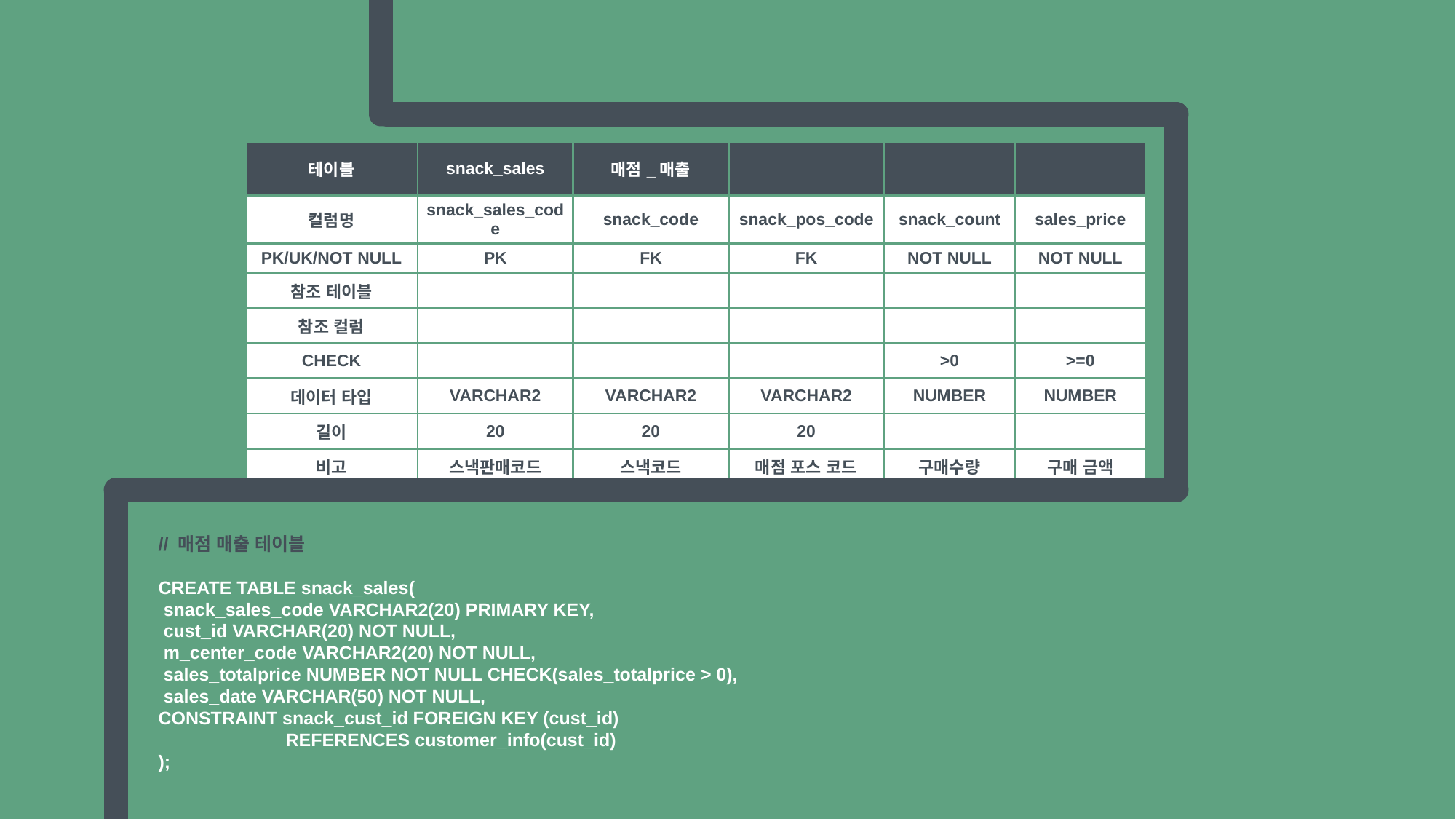

| 테이블 | snack\_sales | 매점\_매출 |  |  |  |
| --- | --- | --- | --- | --- | --- |
| 컬럼명 | snack\_sales\_code | snack\_code | snack\_pos\_code | snack\_count | sales\_price |
| PK/UK/NOT NULL | PK | FK | FK | NOT NULL | NOT NULL |
| 참조 테이블 |  |  |  |  |  |
| 참조 컬럼 |  |  |  |  |  |
| CHECK |  |  |  | >0 | >=0 |
| 데이터 타입 | VARCHAR2 | VARCHAR2 | VARCHAR2 | NUMBER | NUMBER |
| 길이 | 20 | 20 | 20 |  |  |
| 비고 | 스낵판매코드 | 스낵코드 | 매점 포스 코드 | 구매수량 | 구매 금액 |
| screen\_center | 영화관안\_상영관 |  |
| --- | --- | --- |
| PK형식 : SC001 |  |  |
| sc\_center\_code | sc\_center\_name | m\_center\_code |
| PK | NOT NULL | FK |
|  |  | Movie\_center |
|  |  | center\_code |
|  |  |  |
| VARCHAR2 | VARCHAR2 | VARCHAR2 |
| 20 | 50 | 20 |
| 상영관코드 | 상영관명 | 지점코드 |
// 매점 매출 테이블

CREATE TABLE snack_sales(
 snack_sales_code VARCHAR2(20) PRIMARY KEY,
 cust_id VARCHAR(20) NOT NULL,
 m_center_code VARCHAR2(20) NOT NULL,
 sales_totalprice NUMBER NOT NULL CHECK(sales_totalprice > 0),
 sales_date VARCHAR(50) NOT NULL,
CONSTRAINT snack_cust_id FOREIGN KEY (cust_id)
                         REFERENCES customer_info(cust_id)
);